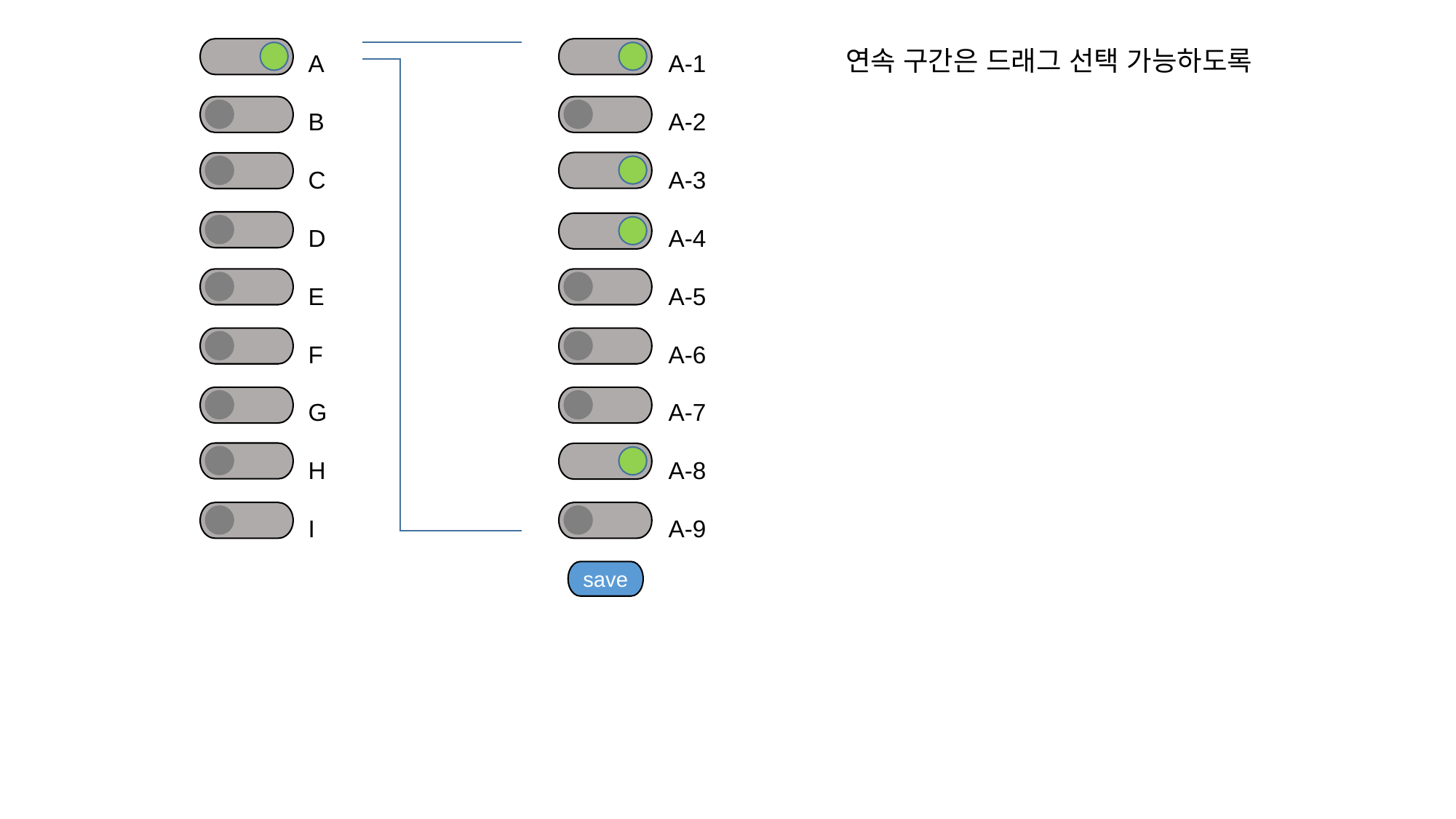

A
B
C
D
E
F
G
H
I
A-1
A-2
A-3
A-4
A-5
A-6
A-7
A-8
A-9

연속 구간은 드래그 선택 가능하도록

save